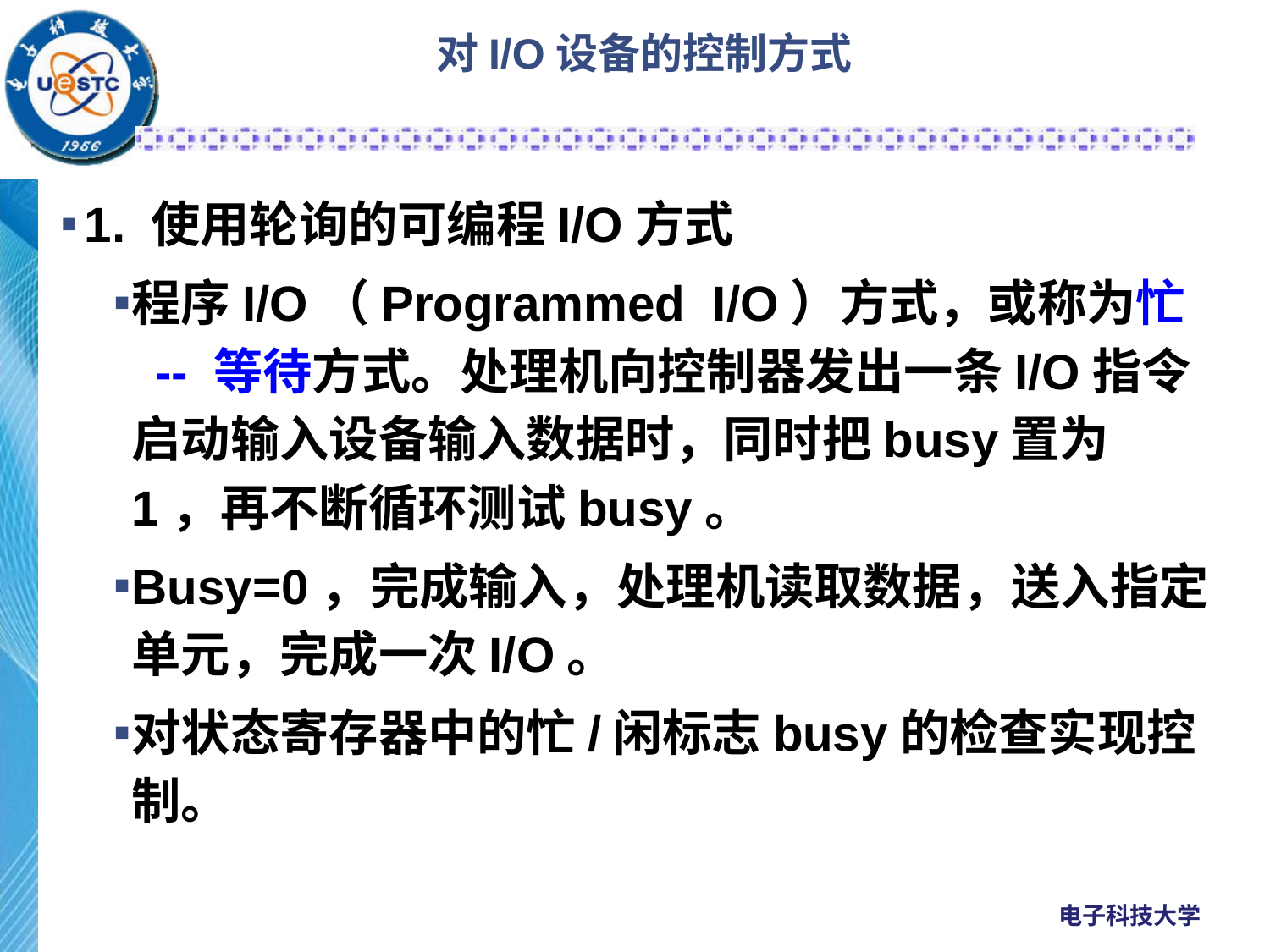

# 对I/O设备的控制方式
1. 使用轮询的可编程I/O方式
程序I/O（Programmed  I/O）方式，或称为忙 -- 等待方式。处理机向控制器发出一条I/O指令启动输入设备输入数据时，同时把busy置为1，再不断循环测试busy。
Busy=0，完成输入，处理机读取数据，送入指定单元，完成一次I/O。
对状态寄存器中的忙/闲标志busy的检查实现控制。